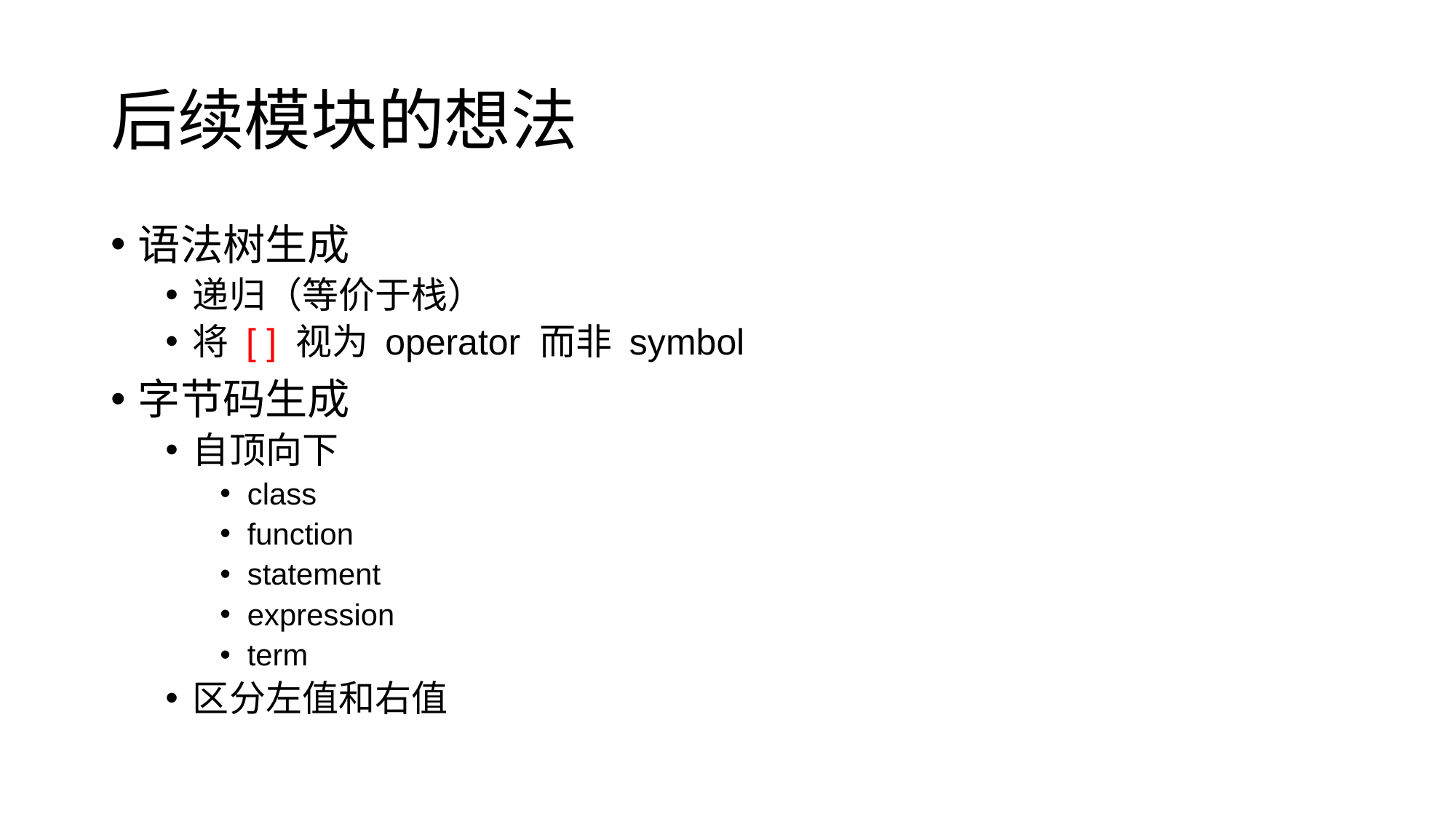

# 后续模块的想法
语法树生成
递归（等价于栈）
将 [ ] 视为 operator 而非 symbol
字节码生成
自顶向下
class
function
statement
expression
term
区分左值和右值